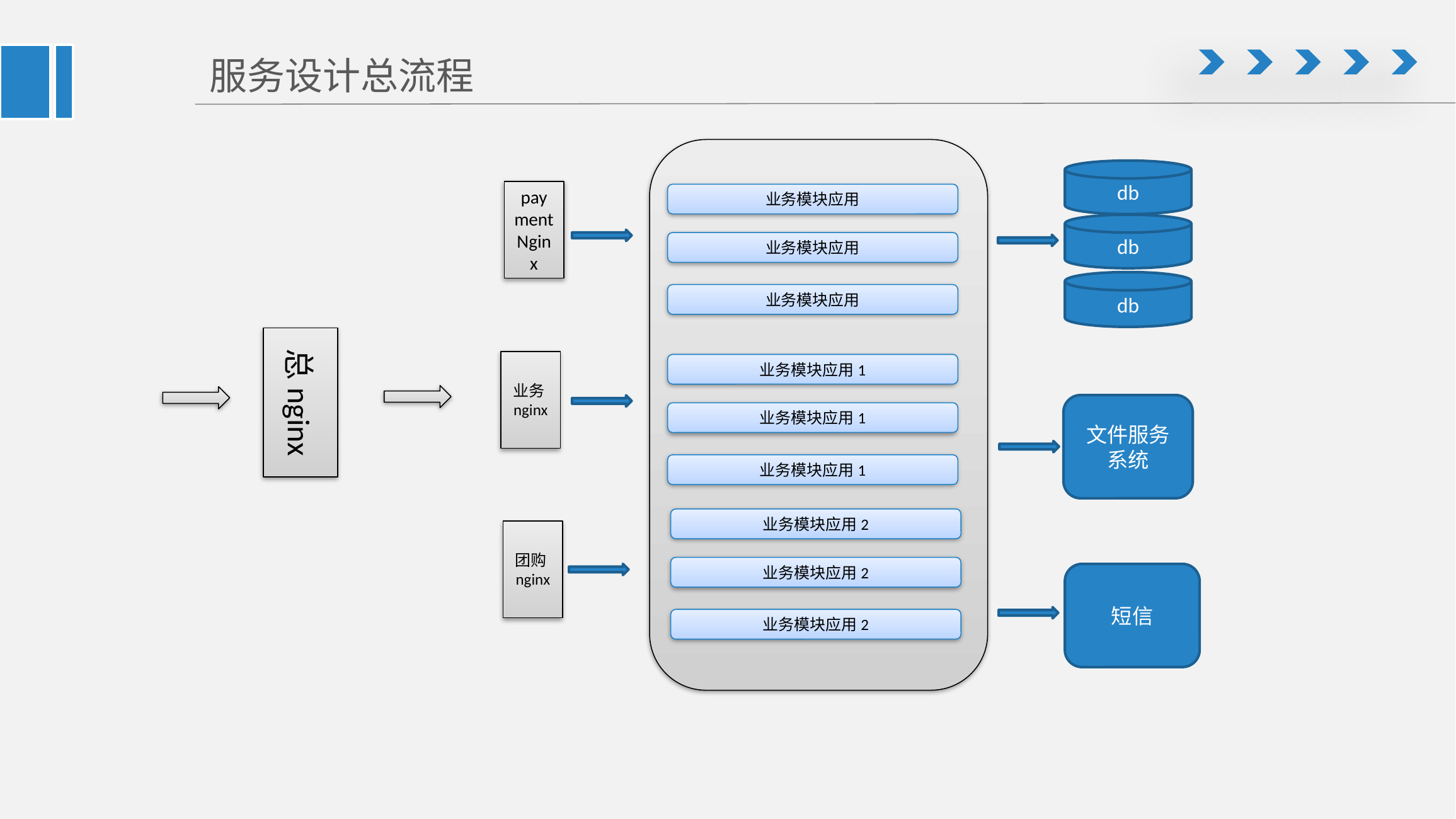

# 服务设计总流程

db
paymentNginx
业务模块应用
db

业务模块应用

db
业务模块应用
总nginx
业务nginx
业务模块应用1

文件服务系统

业务模块应用1

业务模块应用1
业务模块应用2
团购nginx
业务模块应用2

短信

业务模块应用2
延迟符